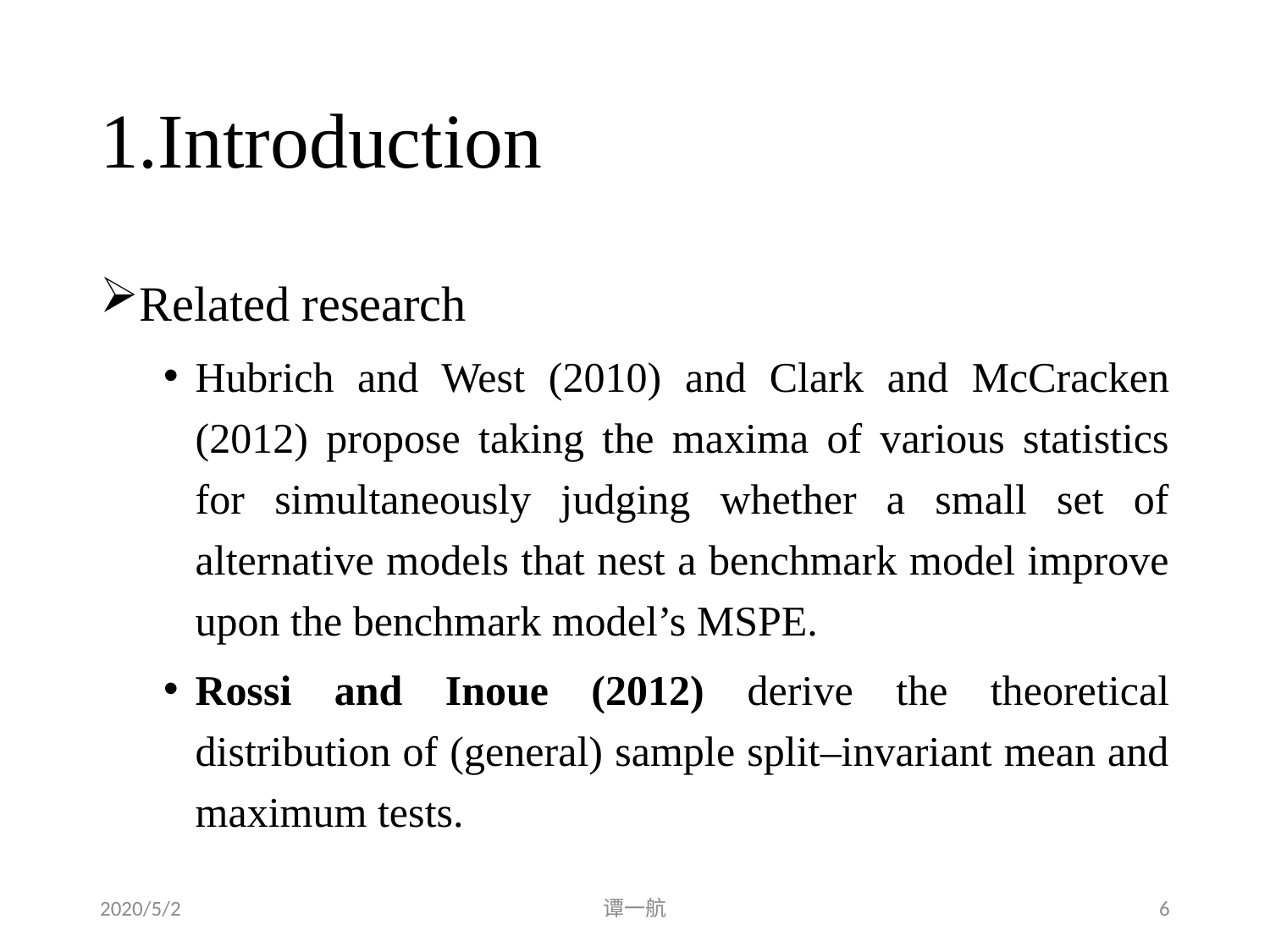

# 1.Introduction
Related research
Hubrich and West (2010) and Clark and McCracken (2012) propose taking the maxima of various statistics for simultaneously judging whether a small set of alternative models that nest a benchmark model improve upon the benchmark model’s MSPE.
Rossi and Inoue (2012) derive the theoretical distribution of (general) sample split–invariant mean and maximum tests.
2020/5/2
谭一航
6